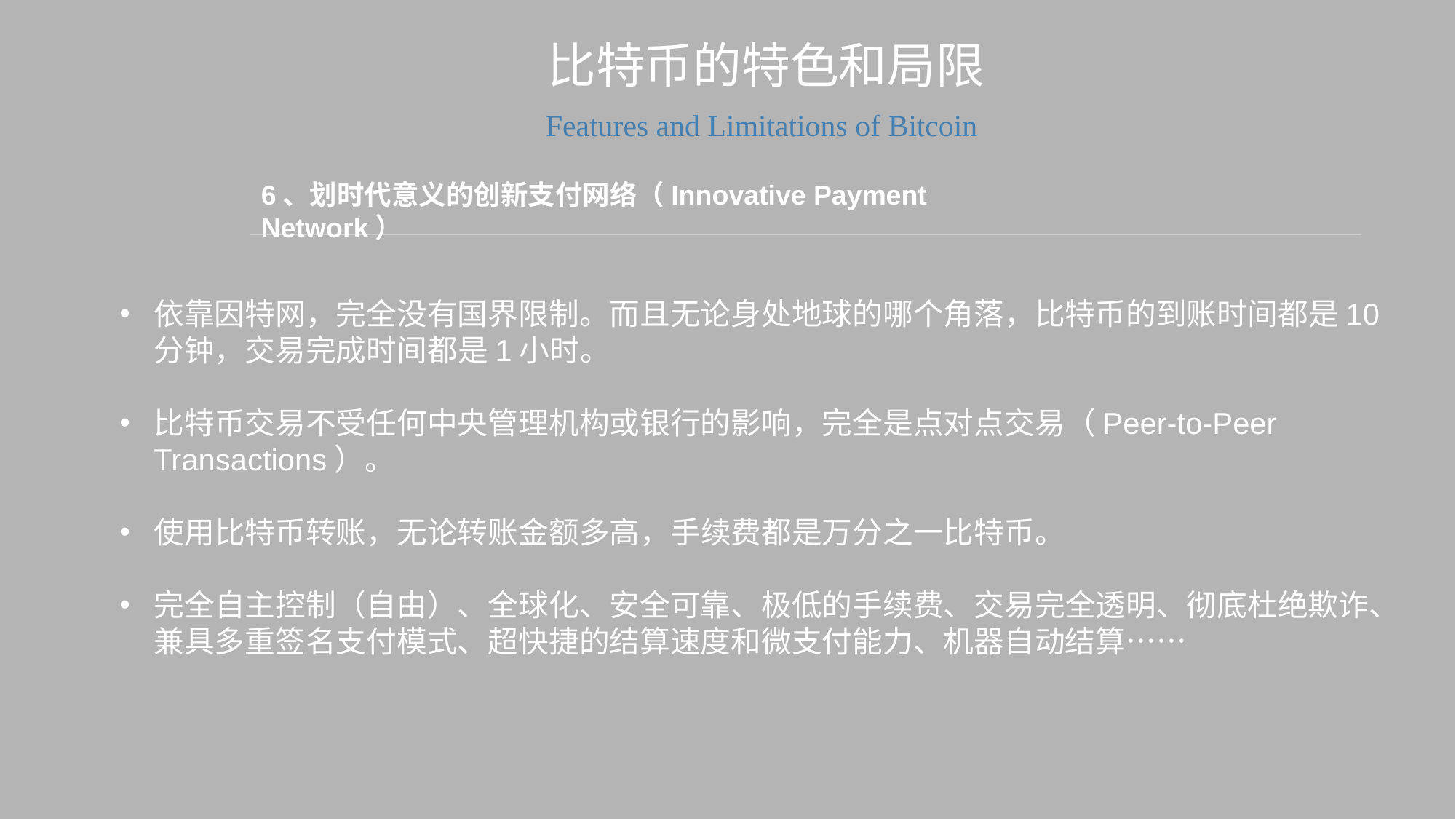

比特币的特色和局限
Features and Limitations of Bitcoin
6、划时代意义的创新支付网络（Innovative Payment Network）
依靠因特网，完全没有国界限制。而且无论身处地球的哪个角落，比特币的到账时间都是10分钟，交易完成时间都是1小时。

比特币交易不受任何中央管理机构或银行的影响，完全是点对点交易（Peer-to-Peer Transactions）。

使用比特币转账，无论转账金额多高，手续费都是万分之一比特币。

完全自主控制（自由）、全球化、安全可靠、极低的手续费、交易完全透明、彻底杜绝欺诈、兼具多重签名支付模式、超快捷的结算速度和微支付能力、机器自动结算……